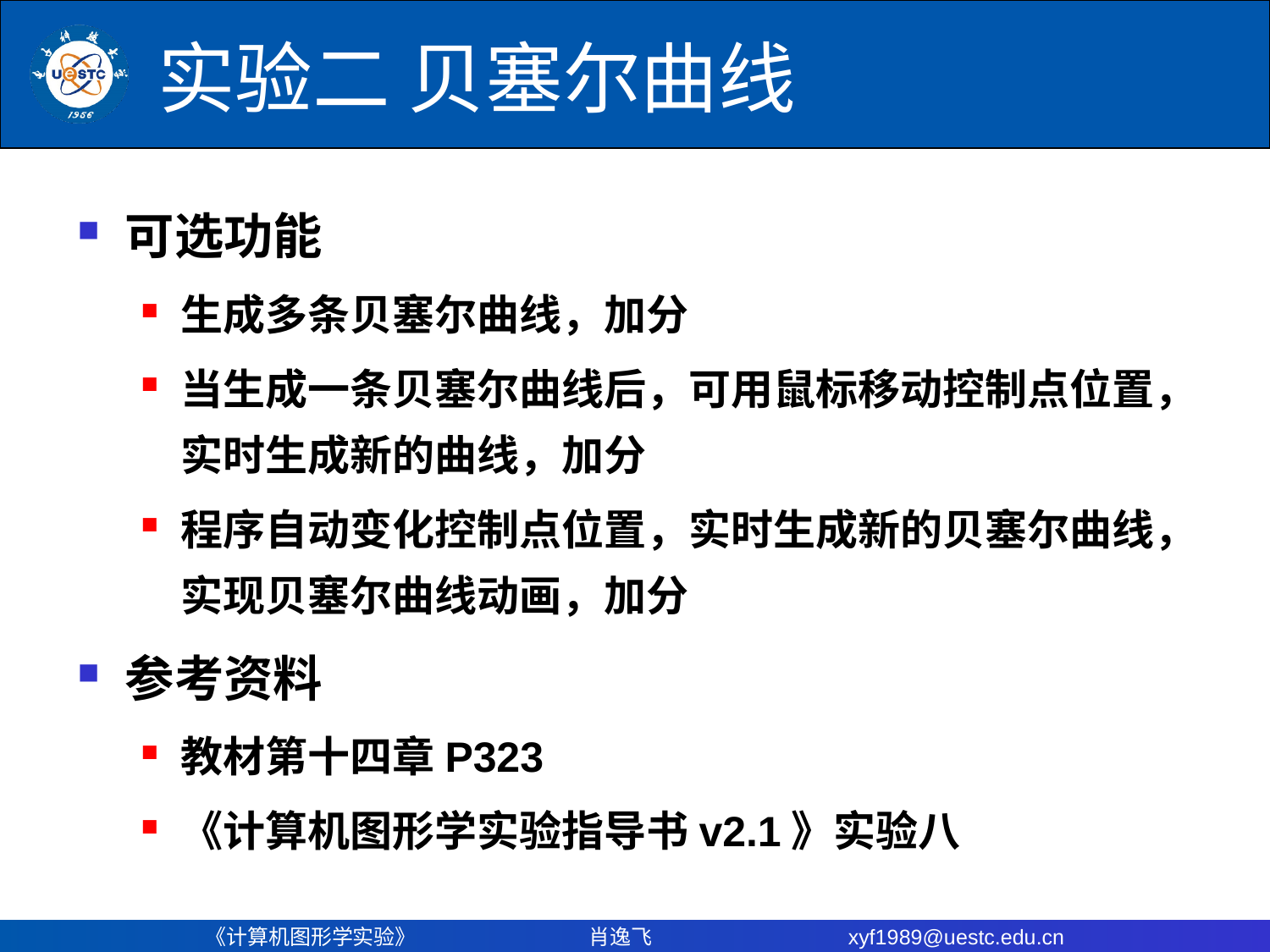

# 实验二 贝塞尔曲线
可选功能
生成多条贝塞尔曲线，加分
当生成一条贝塞尔曲线后，可用鼠标移动控制点位置，实时生成新的曲线，加分
程序自动变化控制点位置，实时生成新的贝塞尔曲线，实现贝塞尔曲线动画，加分
参考资料
教材第十四章P323
《计算机图形学实验指导书v2.1》实验八